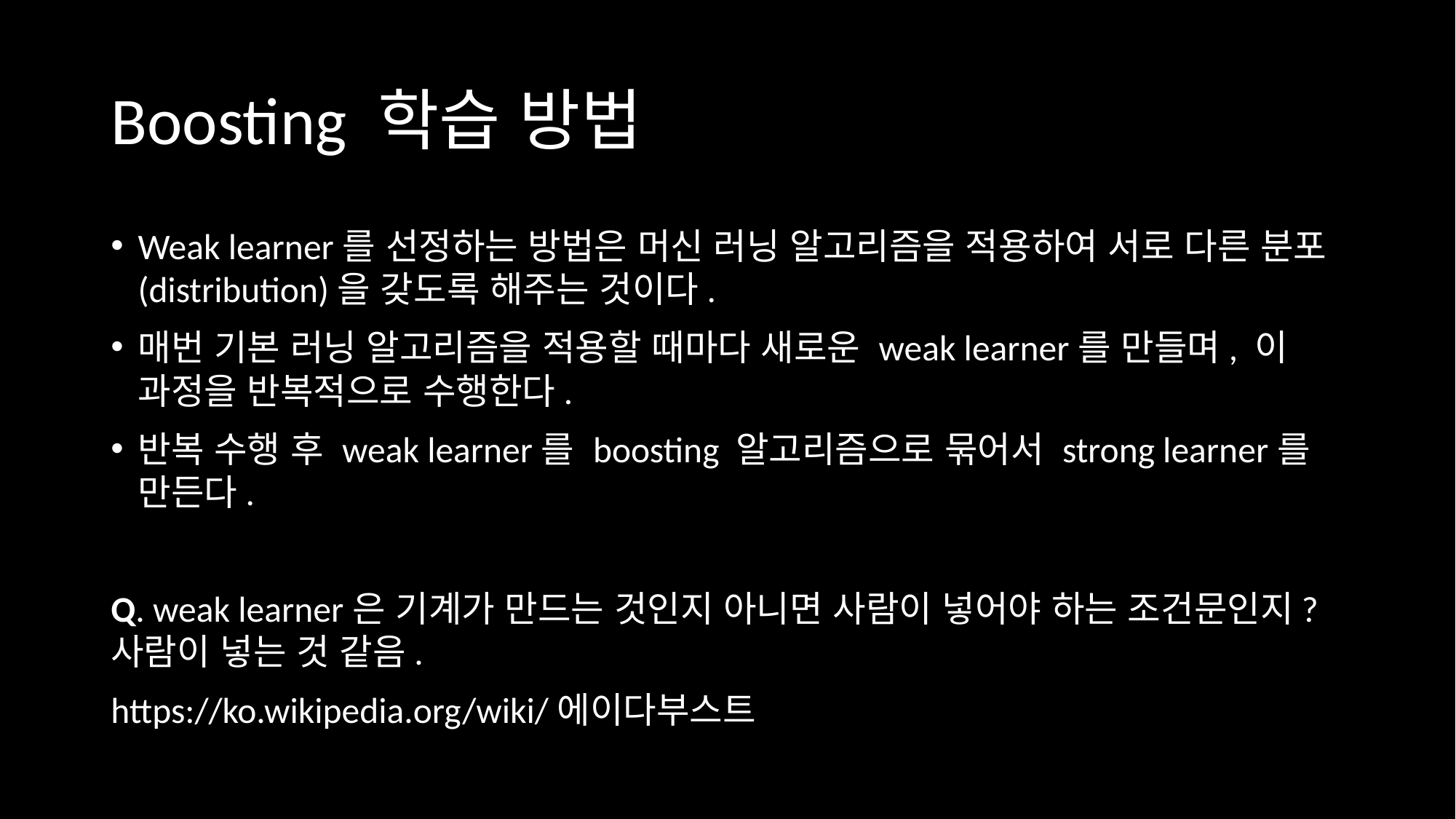

# Boosting 학습 방법
Weak learner를 선정하는 방법은 머신 러닝 알고리즘을 적용하여 서로 다른 분포(distribution)을 갖도록 해주는 것이다.
매번 기본 러닝 알고리즘을 적용할 때마다 새로운 weak learner를 만들며, 이 과정을 반복적으로 수행한다.
반복 수행 후 weak learner를 boosting 알고리즘으로 묶어서 strong learner를 만든다.

Q. weak learner은 기계가 만드는 것인지 아니면 사람이 넣어야 하는 조건문인지? 사람이 넣는 것 같음.
https://ko.wikipedia.org/wiki/에이다부스트